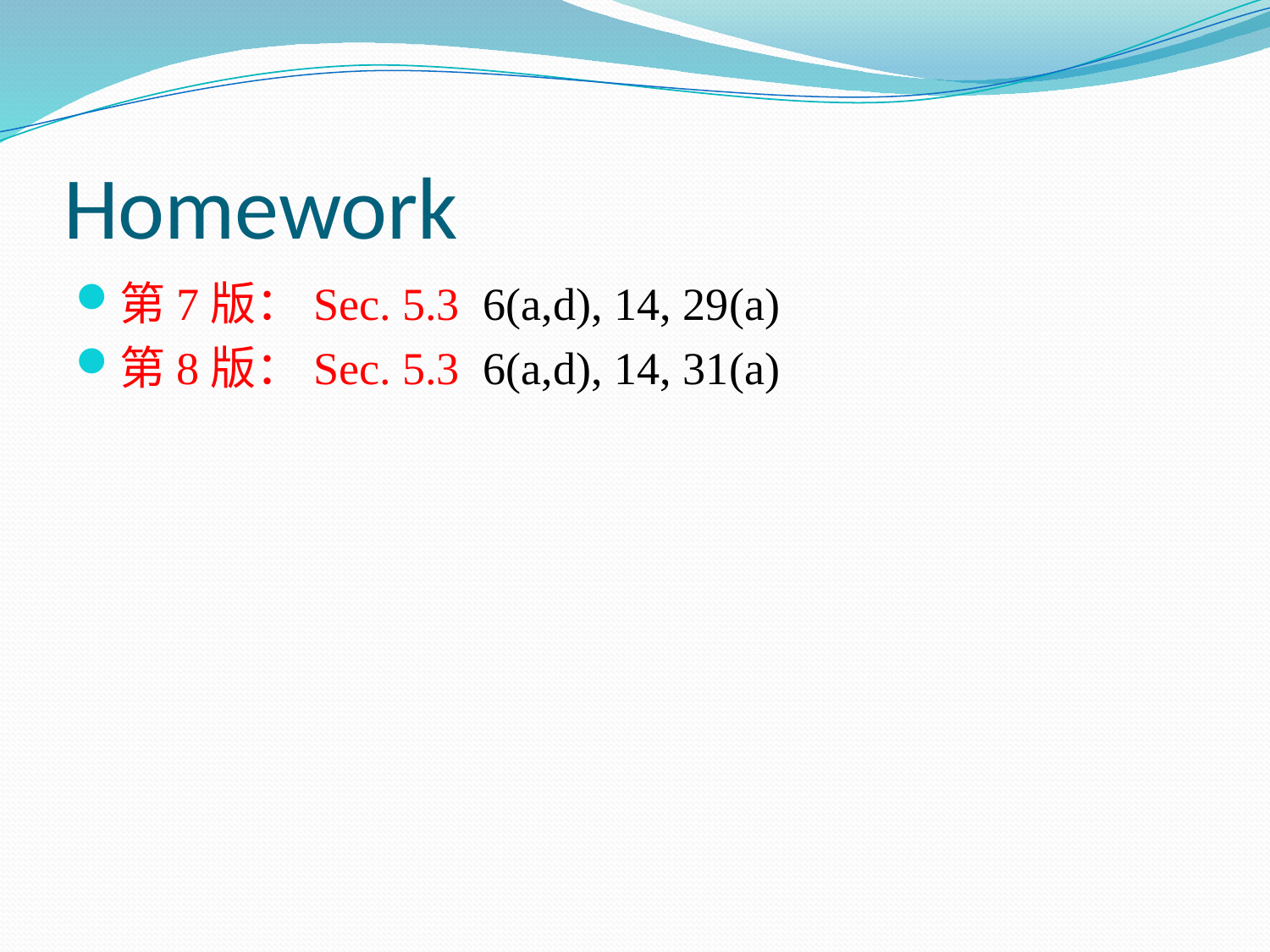

# Homework
第7版：Sec. 5.3  6(a,d), 14, 29(a)
第8版：Sec. 5.3  6(a,d), 14, 31(a)